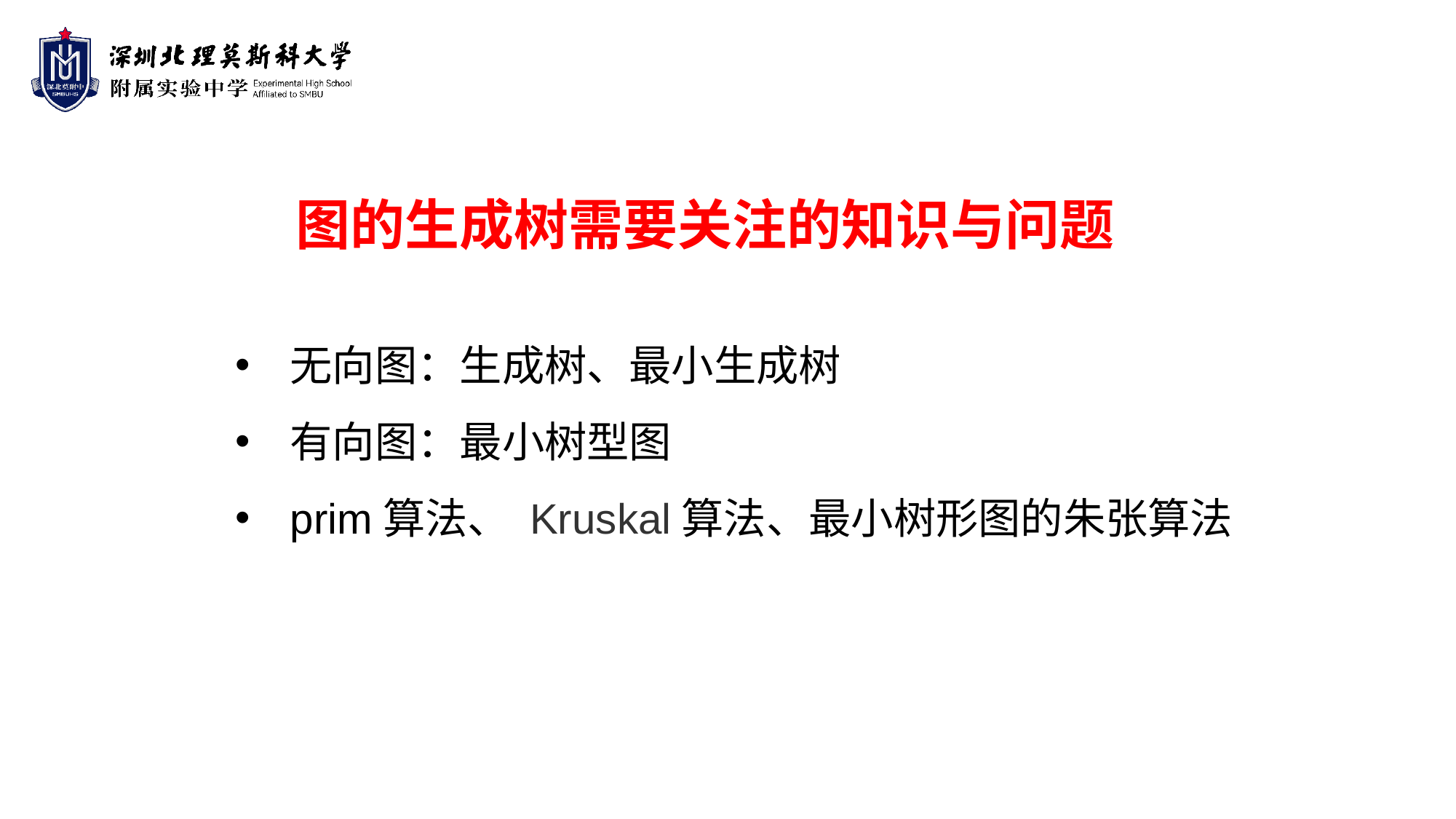

图的生成树需要关注的知识与问题
无向图：生成树、最小生成树
有向图：最小树型图
prim算法、 Kruskal算法、最小树形图的朱张算法